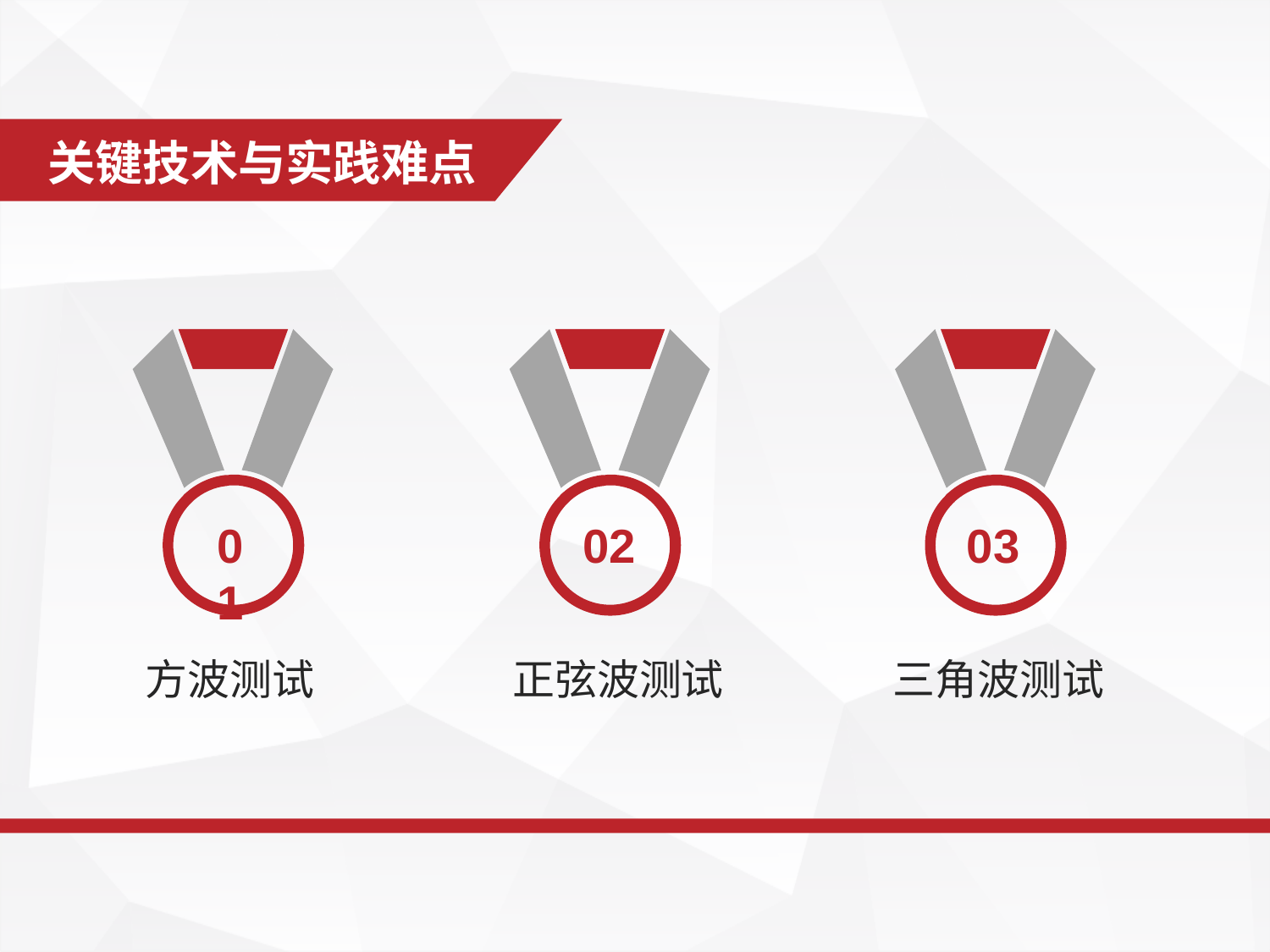

关键技术与实践难点

01

02

03
方波测试

正弦波测试

三角波测试